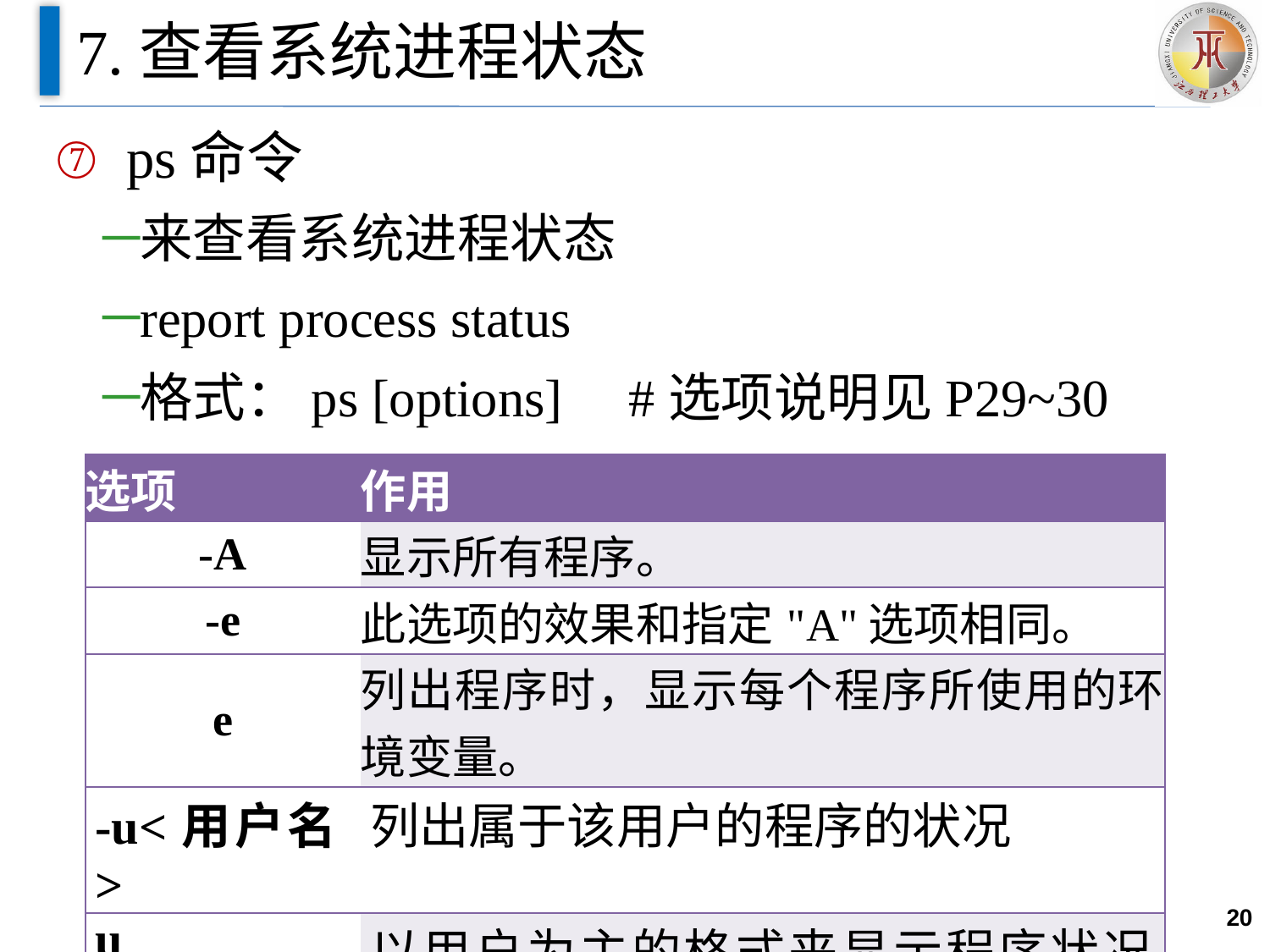

# 7.查看系统进程状态
ps命令
来查看系统进程状态
report process status
格式：ps [options]     #选项说明见P29~30
| 选项 | 作用 |
| --- | --- |
| -A | 显示所有程序。 |
| -e | 此选项的效果和指定"A"选项相同。 |
| e | 列出程序时，显示每个程序所使用的环境变量。 |
| -u<用户名> | 列出属于该用户的程序的状况 |
| u | 以用户为主的格式来显示程序状况。 |
20